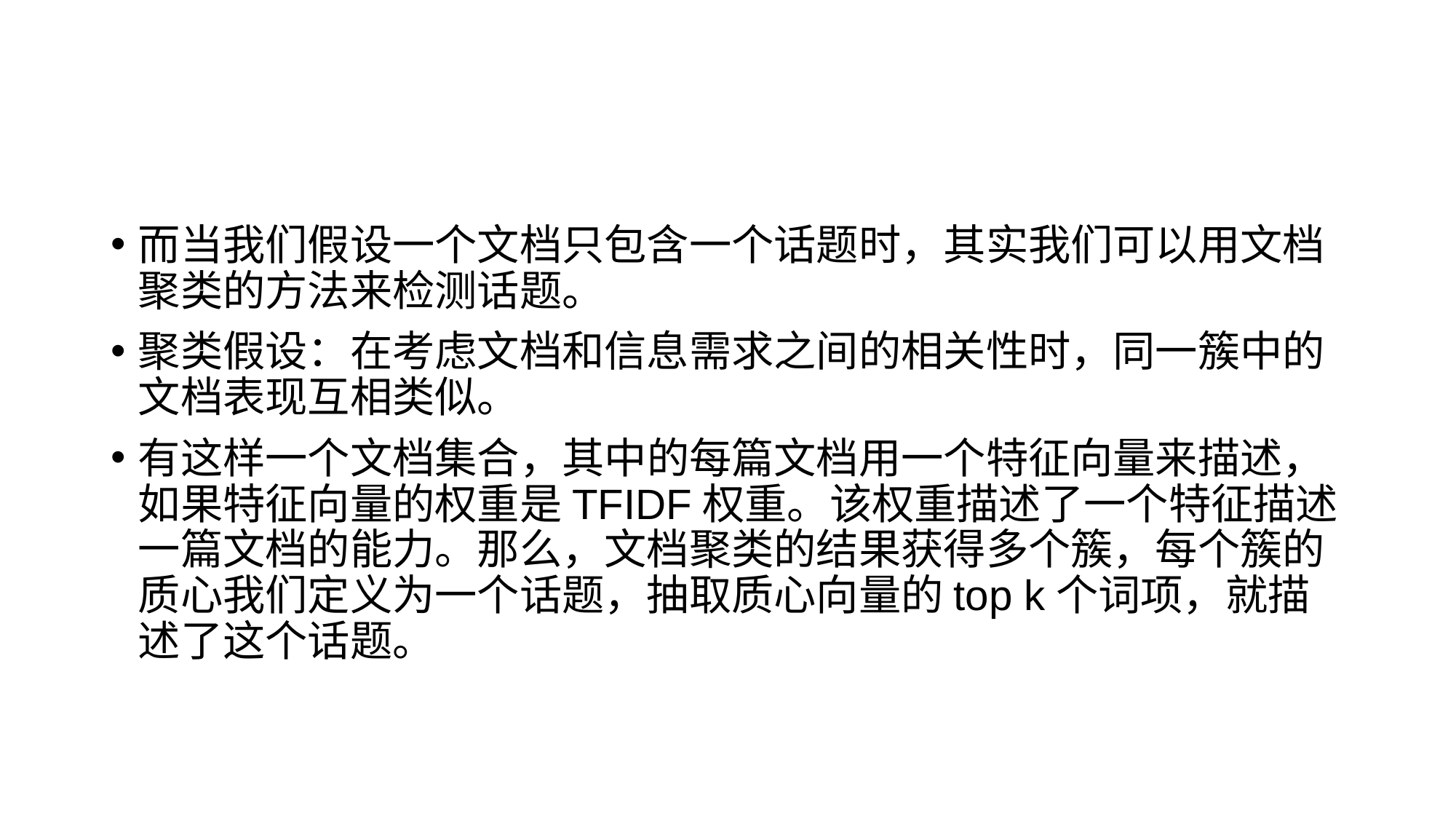

#
而当我们假设一个文档只包含一个话题时，其实我们可以用文档聚类的方法来检测话题。
聚类假设：在考虑文档和信息需求之间的相关性时，同一簇中的文档表现互相类似。
有这样一个文档集合，其中的每篇文档用一个特征向量来描述，如果特征向量的权重是TFIDF权重。该权重描述了一个特征描述一篇文档的能力。那么，文档聚类的结果获得多个簇，每个簇的质心我们定义为一个话题，抽取质心向量的top k个词项，就描述了这个话题。